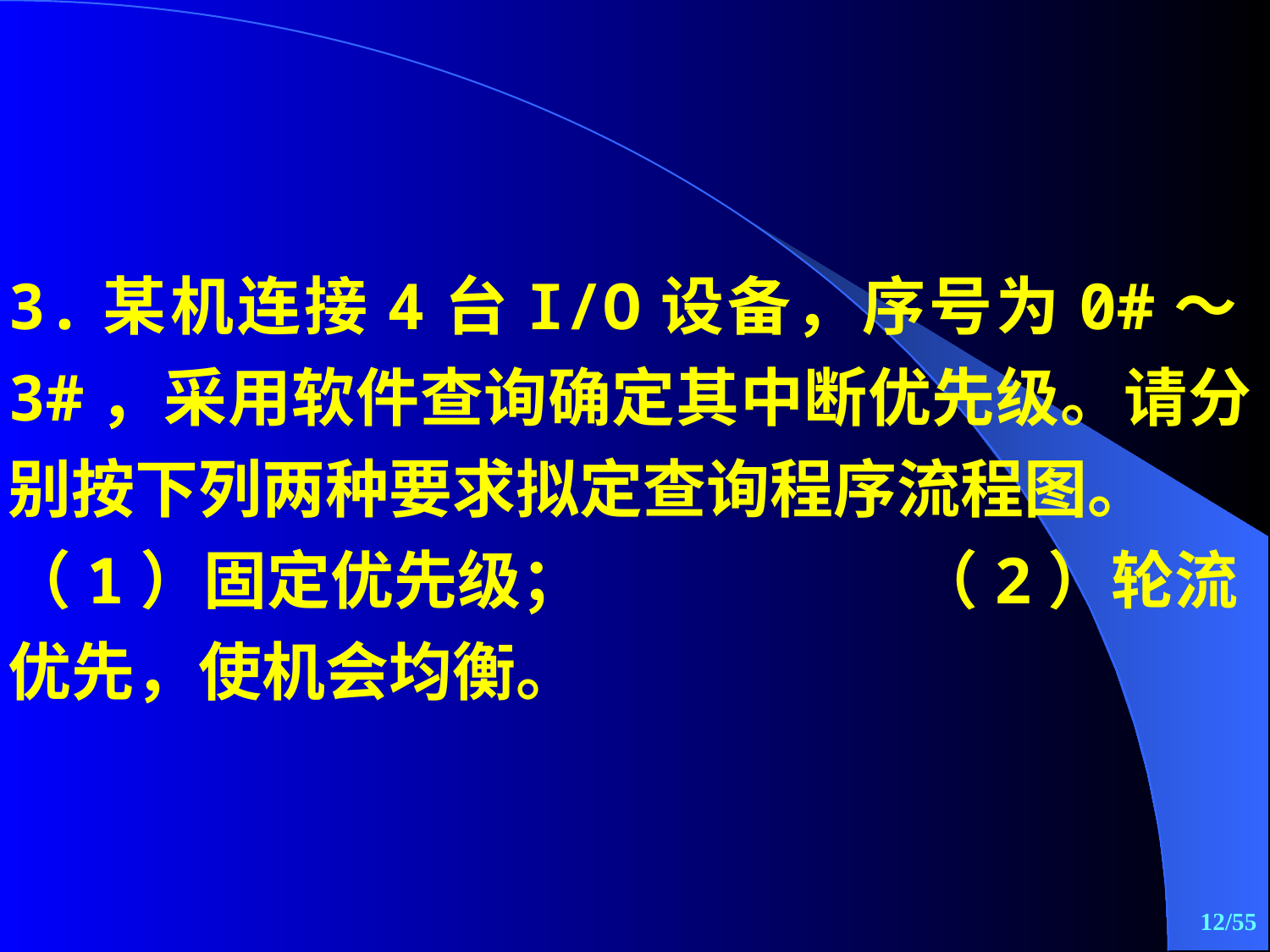

3.某机连接4台I/O设备，序号为0#～3#，采用软件查询确定其中断优先级。请分别按下列两种要求拟定查询程序流程图。
（1）固定优先级；                       （2）轮流优先，使机会均衡。
12/55